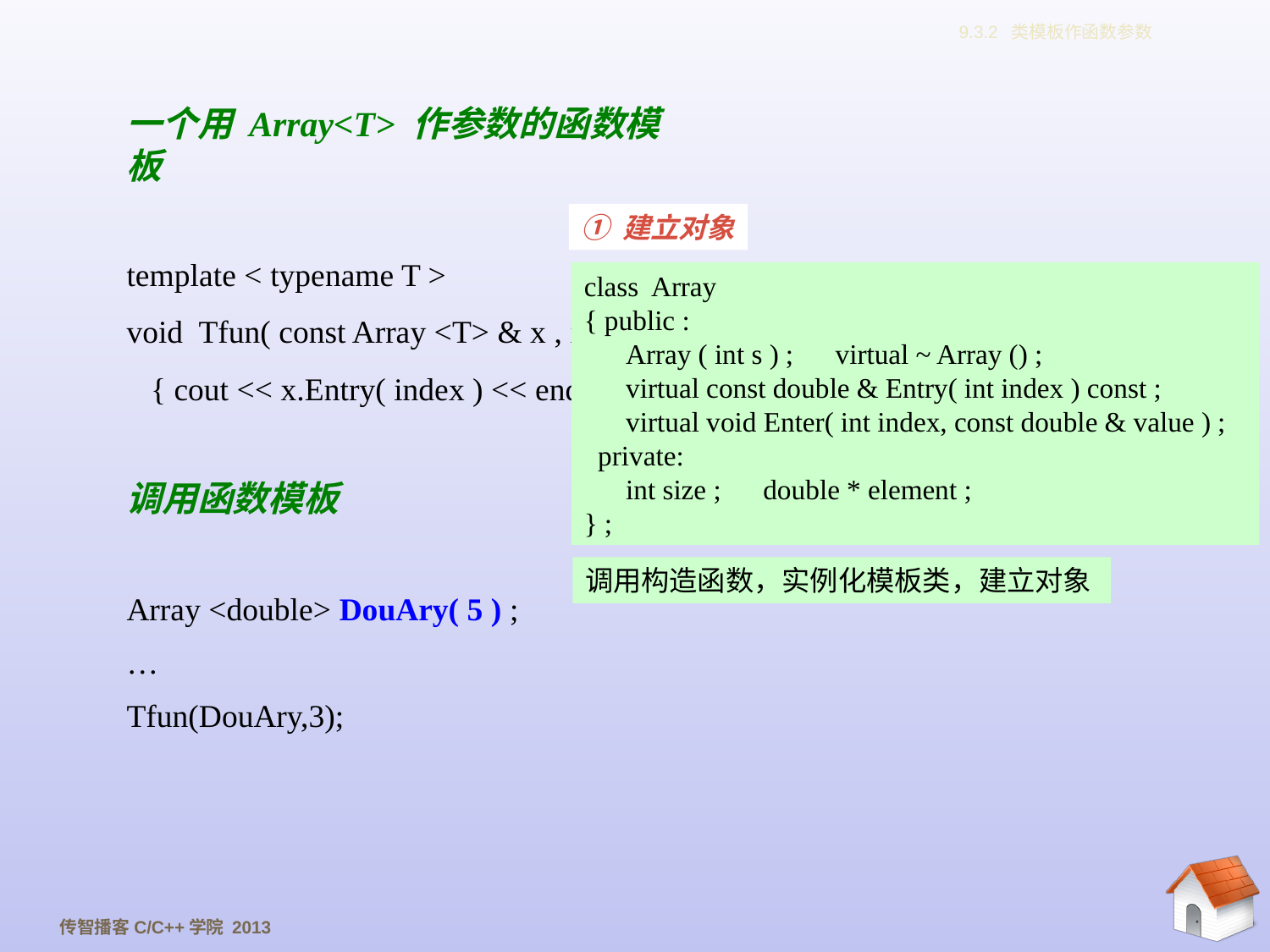

# 9.3.2  类模板作函数参数
一个用 Array<T> 作参数的函数模板
① 建立对象
template < typename T >
void  Tfun( const Array <T> & x , int index )
   { cout << x.Entry( index ) << endl ; }
class  Array
{ public :
      Array ( int s ) ;      virtual ~ Array () ;
      virtual const double & Entry( int index ) const ;
      virtual void Enter( int index, const double & value ) ;
  private:
      int size ;      double * element ;
} ;
调用函数模板
调用构造函数，实例化模板类，建立对象
Array <double> DouAry( 5 ) ;
…
Tfun(DouAry,3);